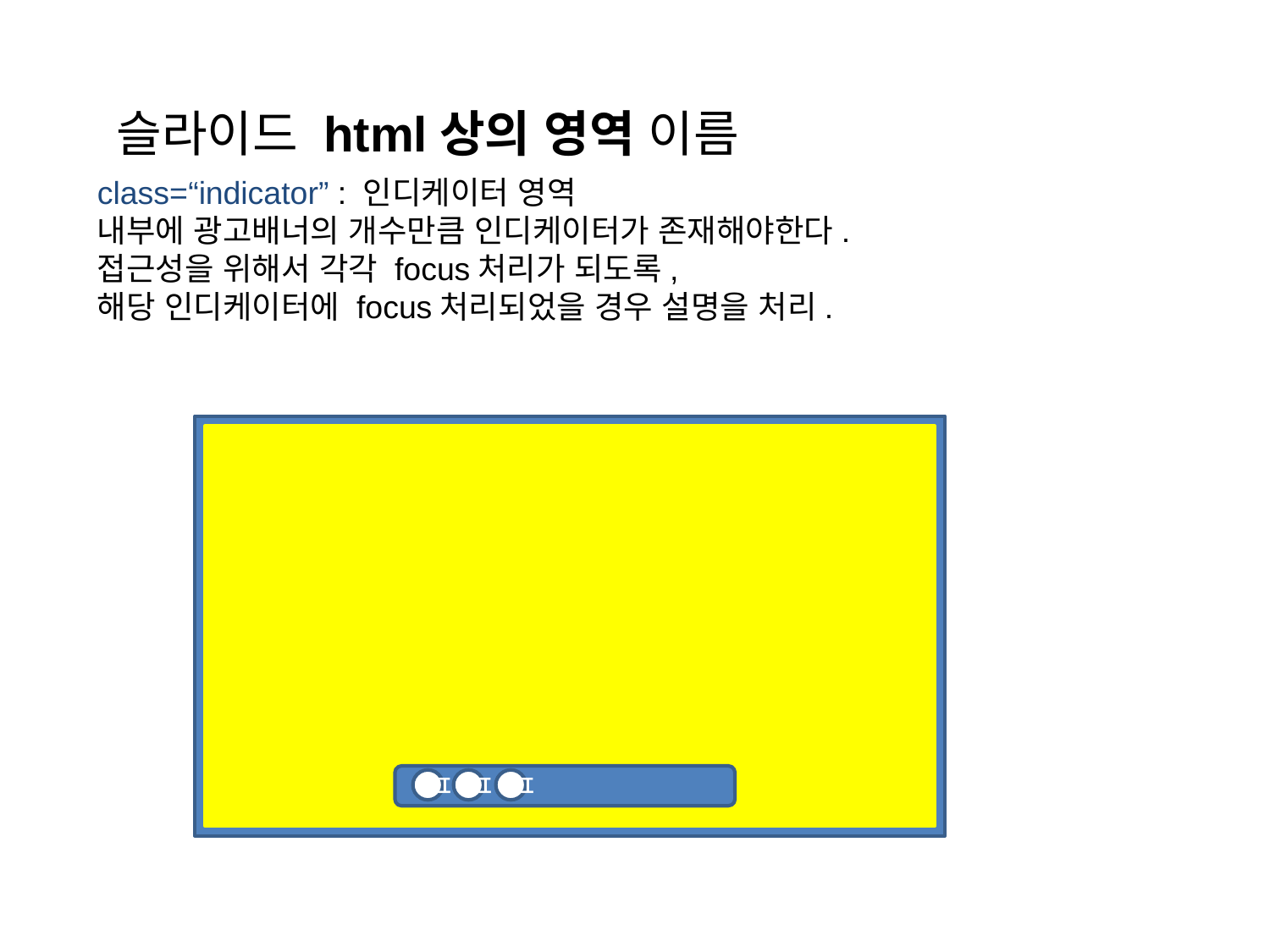

슬라이드 html상의 영역 이름
class=“indicator” : 인디케이터 영역
내부에 광고배너의 개수만큼 인디케이터가 존재해야한다.
접근성을 위해서 각각 focus처리가 되도록,
해당 인디케이터에 focus처리되었을 경우 설명을 처리.

ㅍ
ㅍ
ㅍ